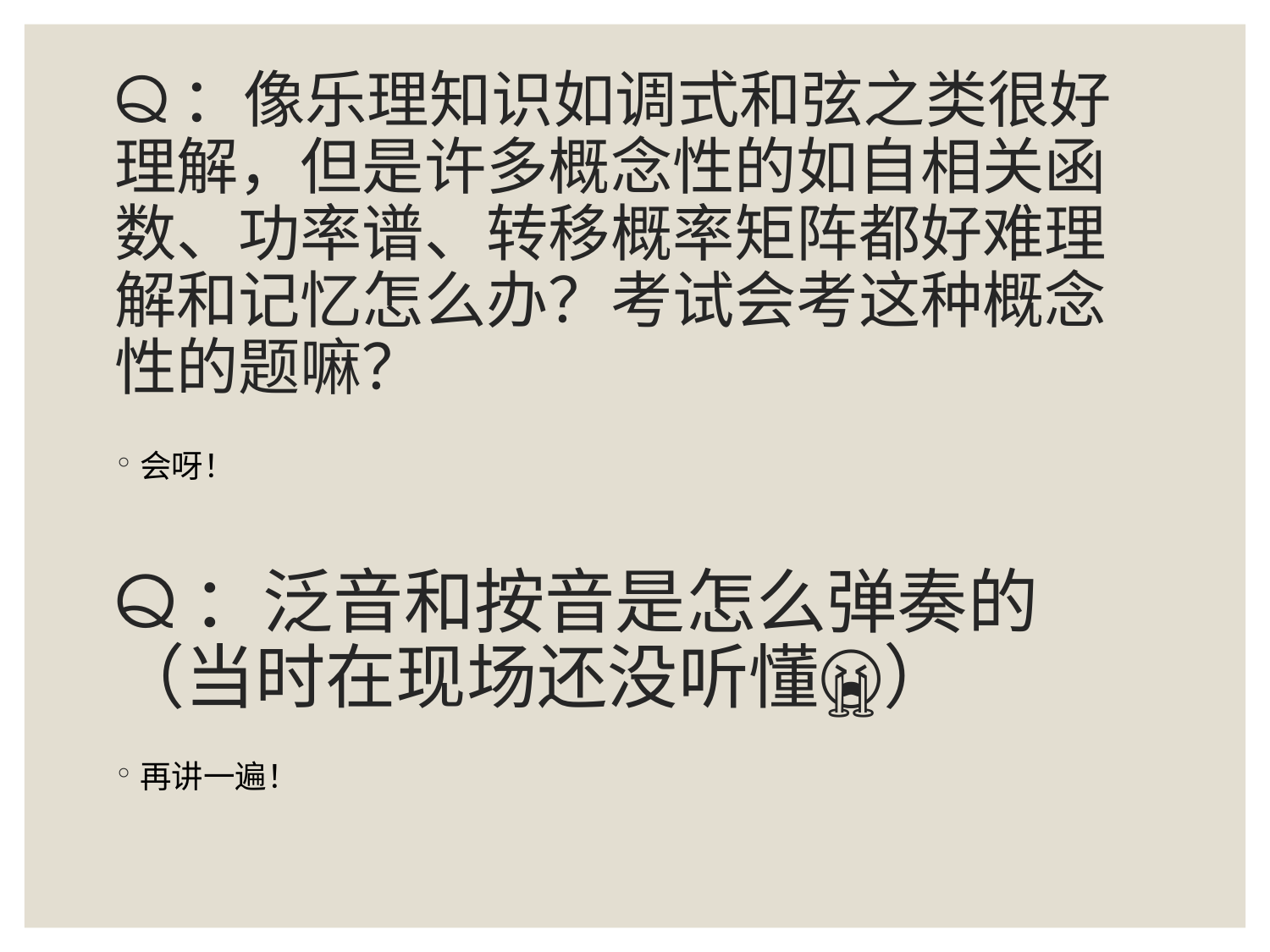

# Q：像乐理知识如调式和弦之类很好理解，但是许多概念性的如自相关函数、功率谱、转移概率矩阵都好难理解和记忆怎么办？考试会考这种概念性的题嘛？
会呀！
Q：泛音和按音是怎么弹奏的（当时在现场还没听懂😭）
再讲一遍！